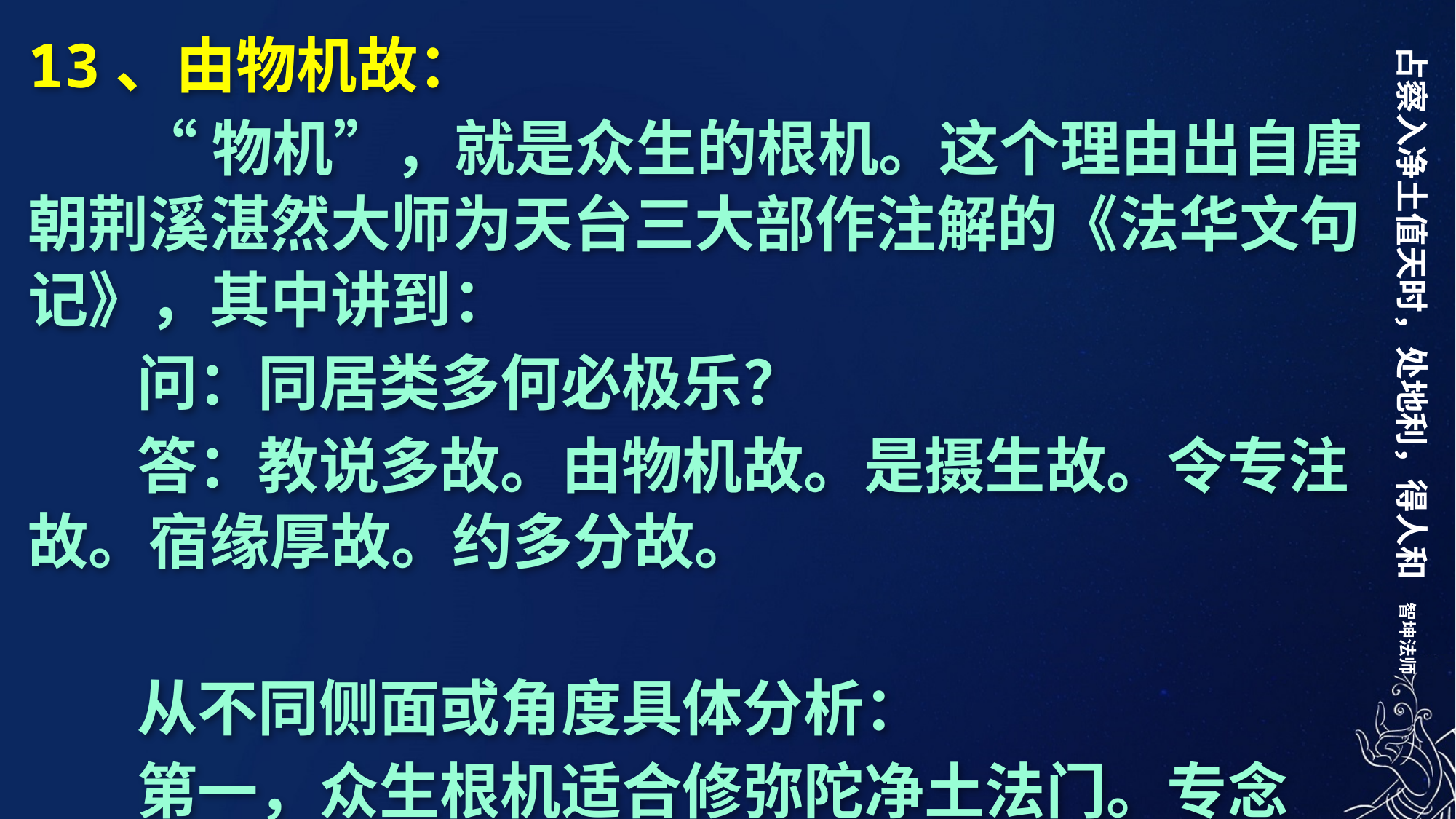

13、由物机故：
	“物机”，就是众生的根机。这个理由出自唐朝荆溪湛然大师为天台三大部作注解的《法华文句记》，其中讲到：
	问：同居类多何必极乐？
	答：教说多故。由物机故。是摄生故。令专注故。宿缘厚故。约多分故。

	从不同侧面或角度具体分析：
	第一，众生根机适合修弥陀净土法门。专念